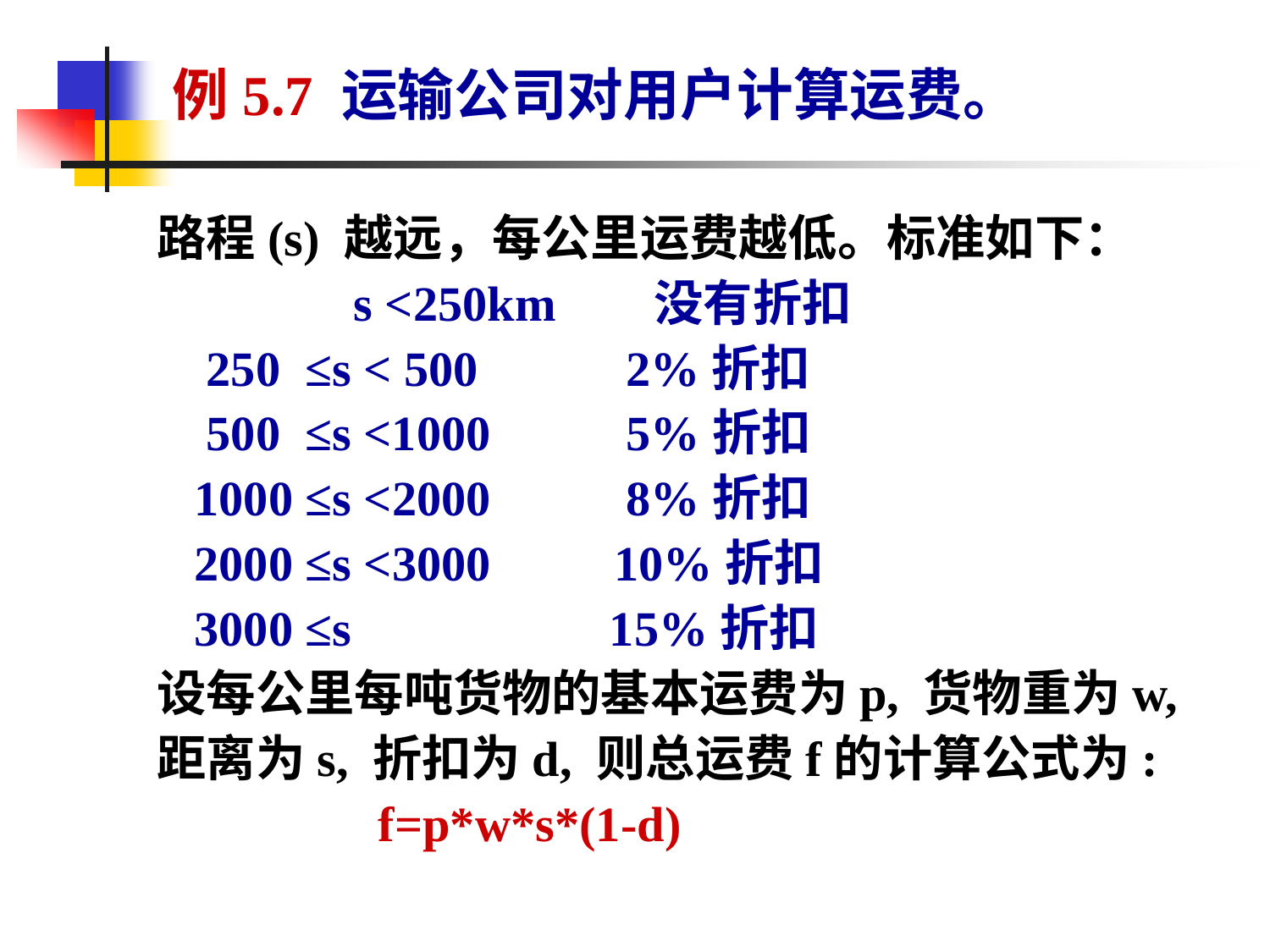

例5.7 运输公司对用户计算运费。
路程(s) 越远，每公里运费越低。标准如下：
                s <250km       没有折扣
    250  ≤s < 500            2%折扣
    500  ≤s <1000           5%折扣
   1000 ≤s <2000           8%折扣
   2000 ≤s <3000          10%折扣
   3000 ≤s                     15%折扣
设每公里每吨货物的基本运费为p, 货物重为w,
距离为s, 折扣为d, 则总运费f的计算公式为:
                  f=p*w*s*(1-d)